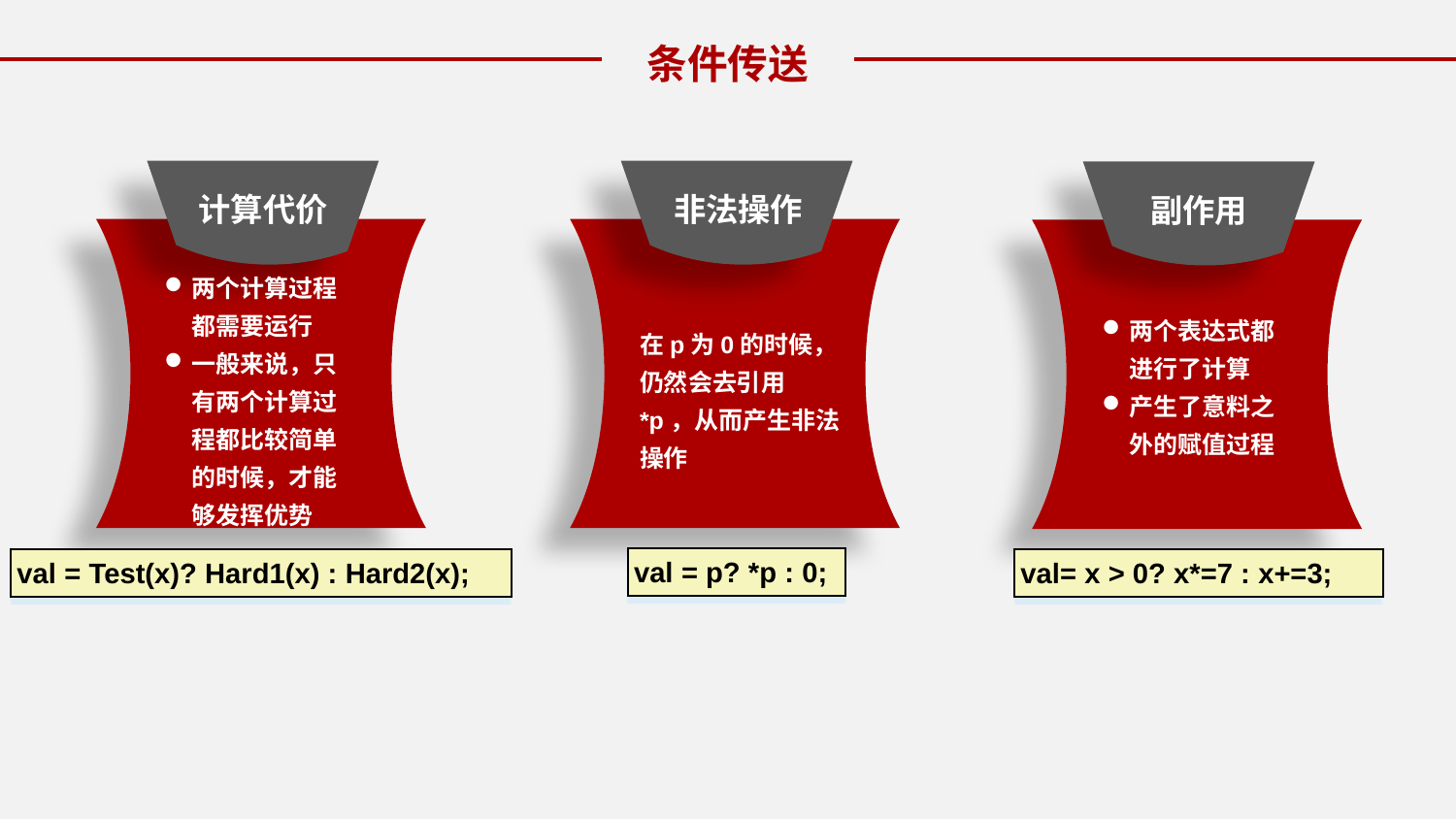

条件传送

非法操作
计算代价
副作用

两个计算过程都需要运行
一般来说，只有两个计算过程都比较简单的时候，才能够发挥优势
两个表达式都进行了计算
产生了意料之外的赋值过程
在p为0的时候，仍然会去引用 *p，从而产生非法操作
val = p? *p : 0;
val = Test(x)? Hard1(x) : Hard2(x);
val= x > 0? x*=7 : x+=3;